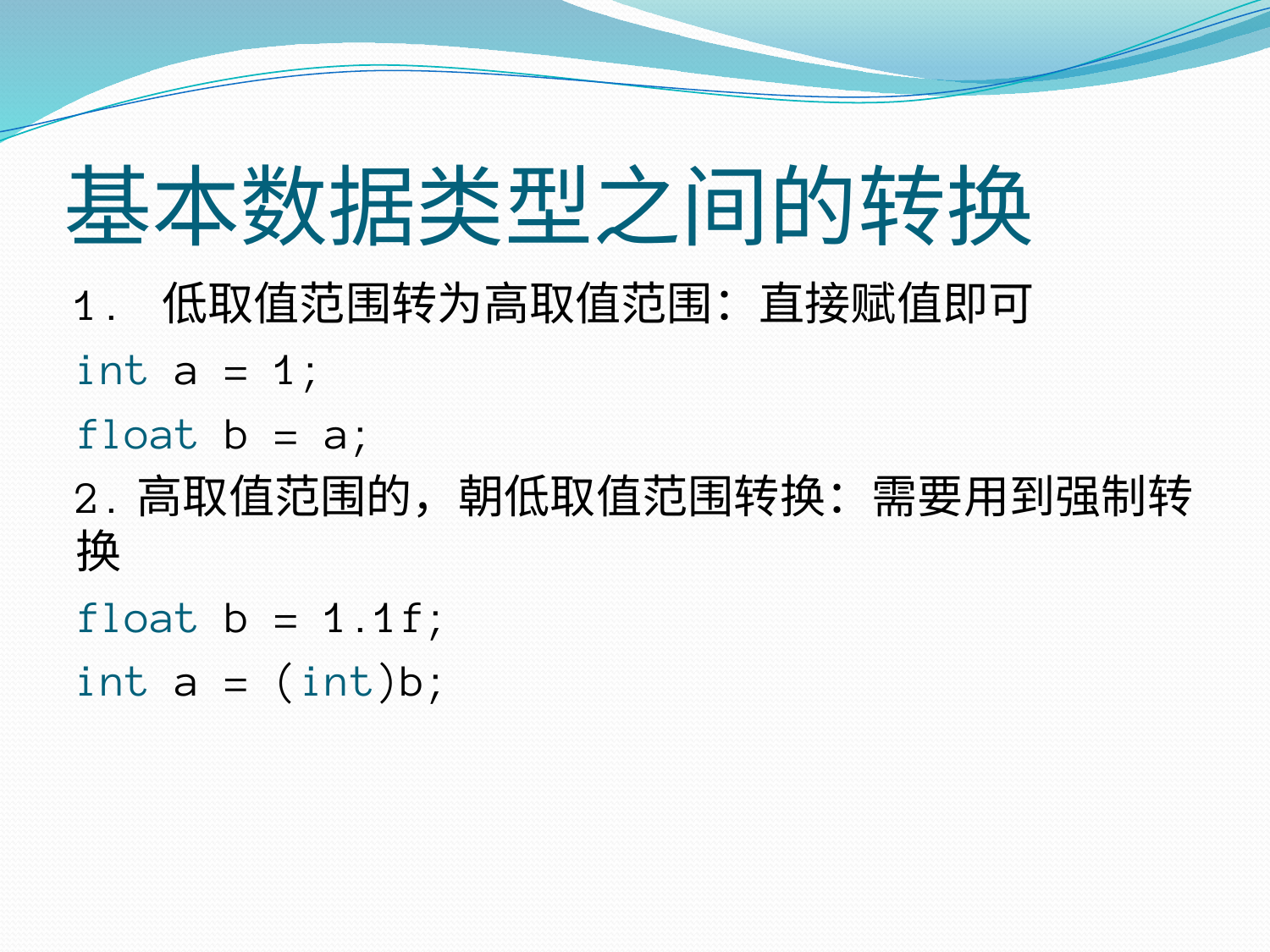

# 基本数据类型之间的转换
1. 低取值范围转为高取值范围：直接赋值即可
int a = 1;
float b = a;
2.高取值范围的，朝低取值范围转换：需要用到强制转换
float b = 1.1f;
int a = (int)b;